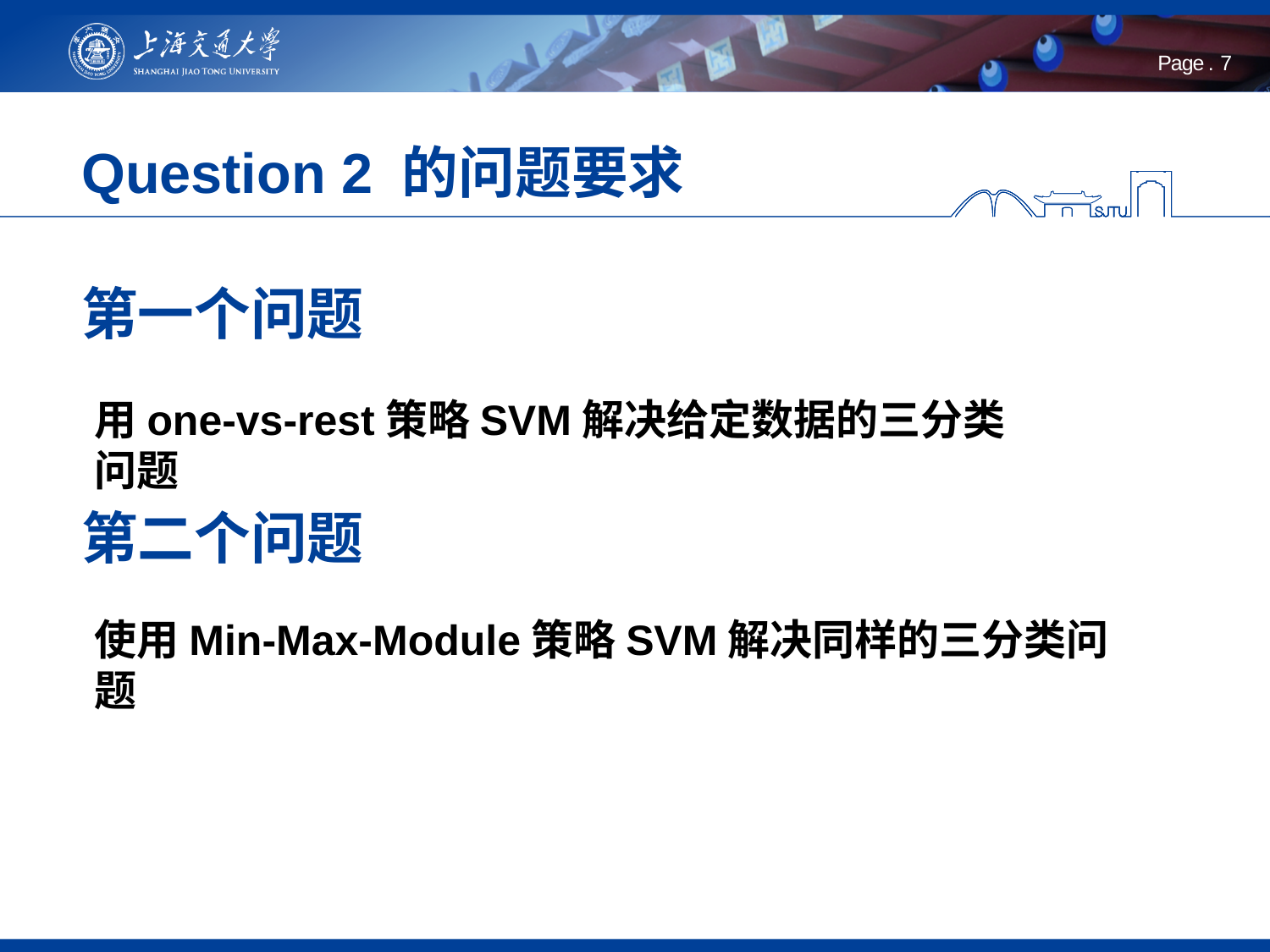

Question 2 的问题要求
# 第一个问题
用one-vs-rest策略SVM解决给定数据的三分类问题
第二个问题
使用Min-Max-Module策略SVM解决同样的三分类问题